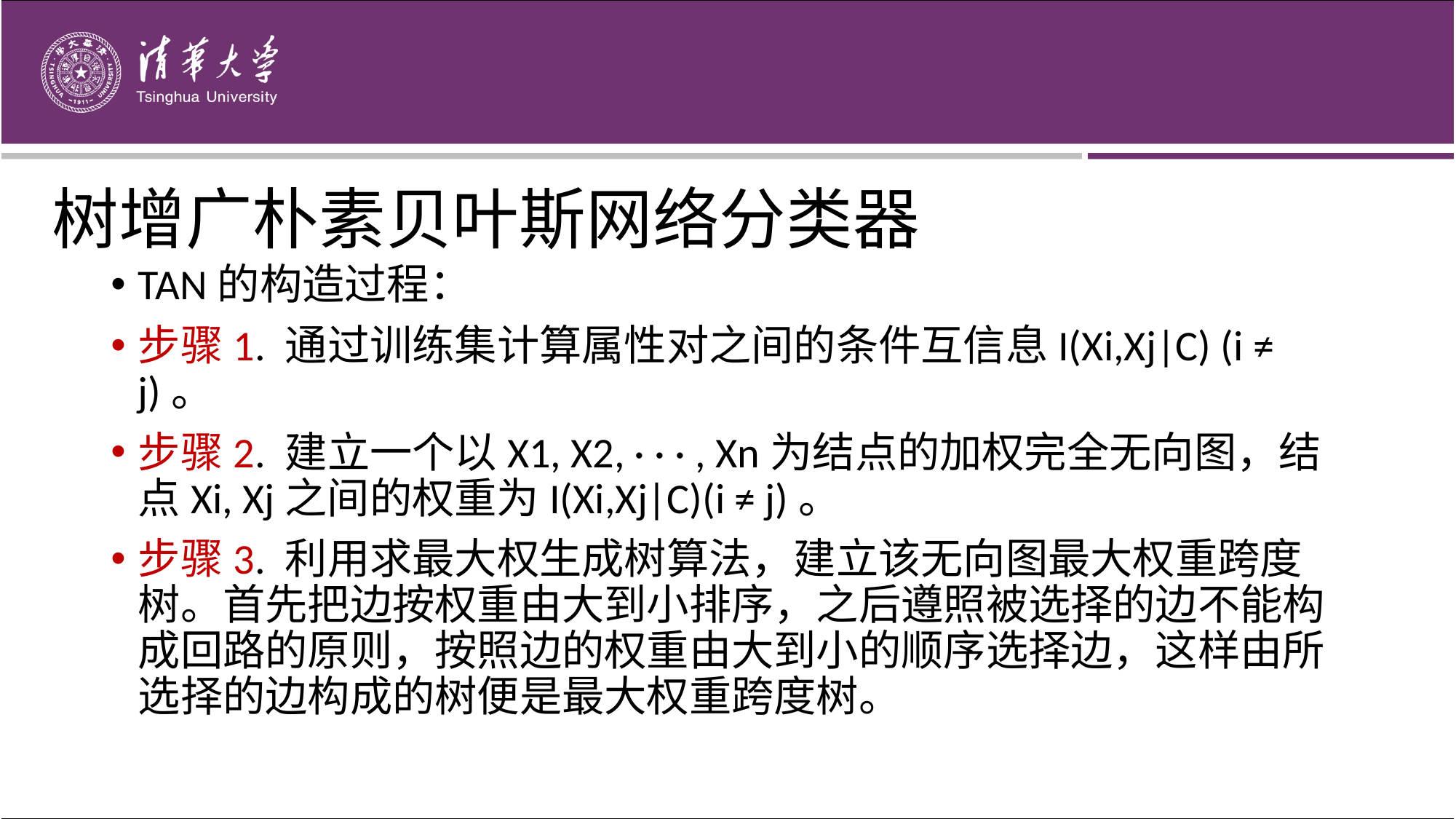

树增广朴素贝叶斯网络分类器
TAN的构造过程：
步骤1. 通过训练集计算属性对之间的条件互信息I(Xi,Xj|C) (i ≠  j)。
步骤2. 建立一个以X1, X2, · · · , Xn为结点的加权完全无向图，结点Xi, Xj之间的权重为I(Xi,Xj|C)(i ≠ j)。
步骤3. 利用求最大权生成树算法，建立该无向图最大权重跨度树。首先把边按权重由大到小排序，之后遵照被选择的边不能构成回路的原则，按照边的权重由大到小的顺序选择边，这样由所选择的边构成的树便是最大权重跨度树。